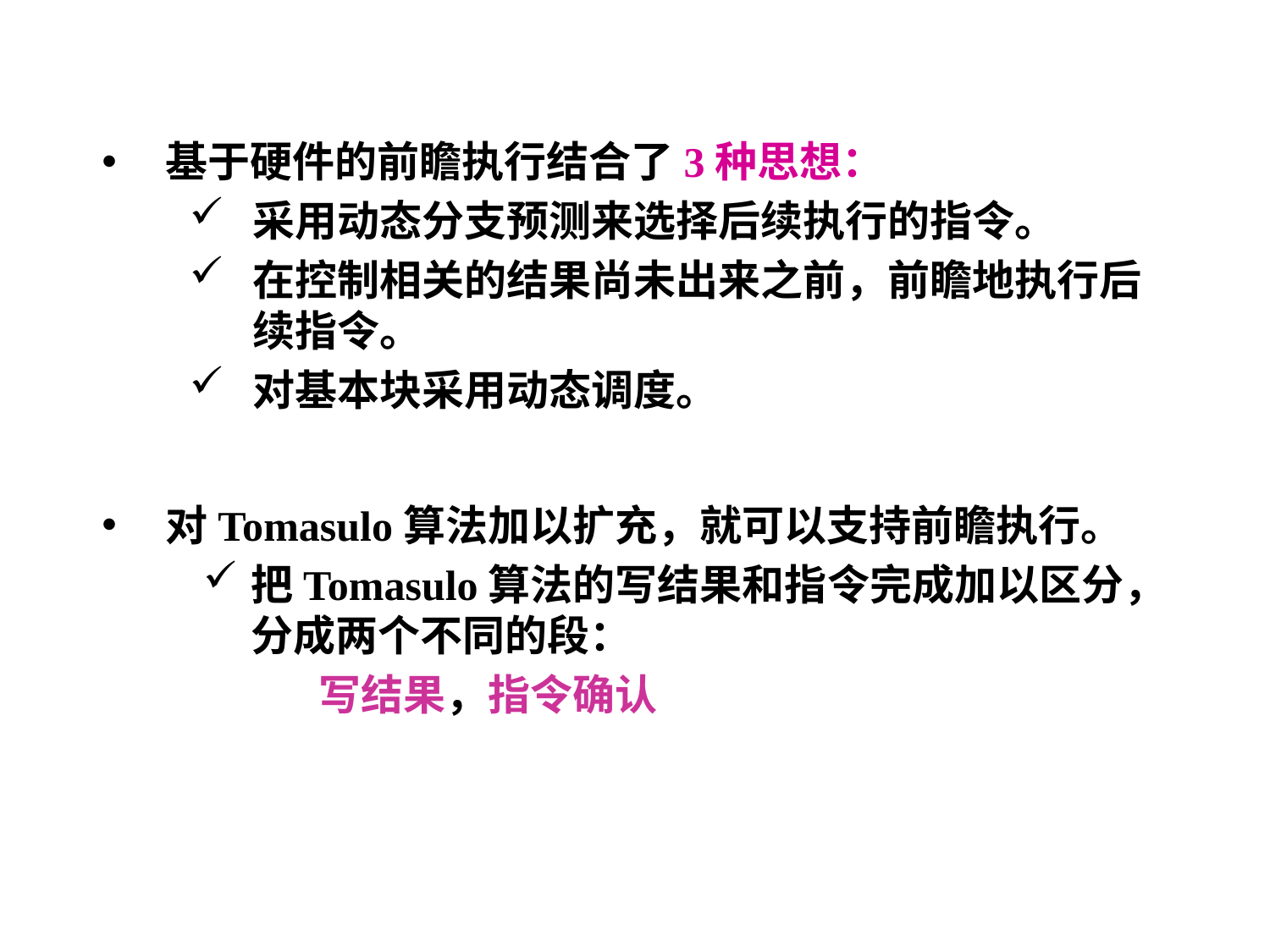

基于硬件的前瞻执行结合了3种思想：
采用动态分支预测来选择后续执行的指令。
在控制相关的结果尚未出来之前，前瞻地执行后续指令。
对基本块采用动态调度。

对Tomasulo算法加以扩充，就可以支持前瞻执行。
把Tomasulo算法的写结果和指令完成加以区分，分成两个不同的段：
     写结果，指令确认